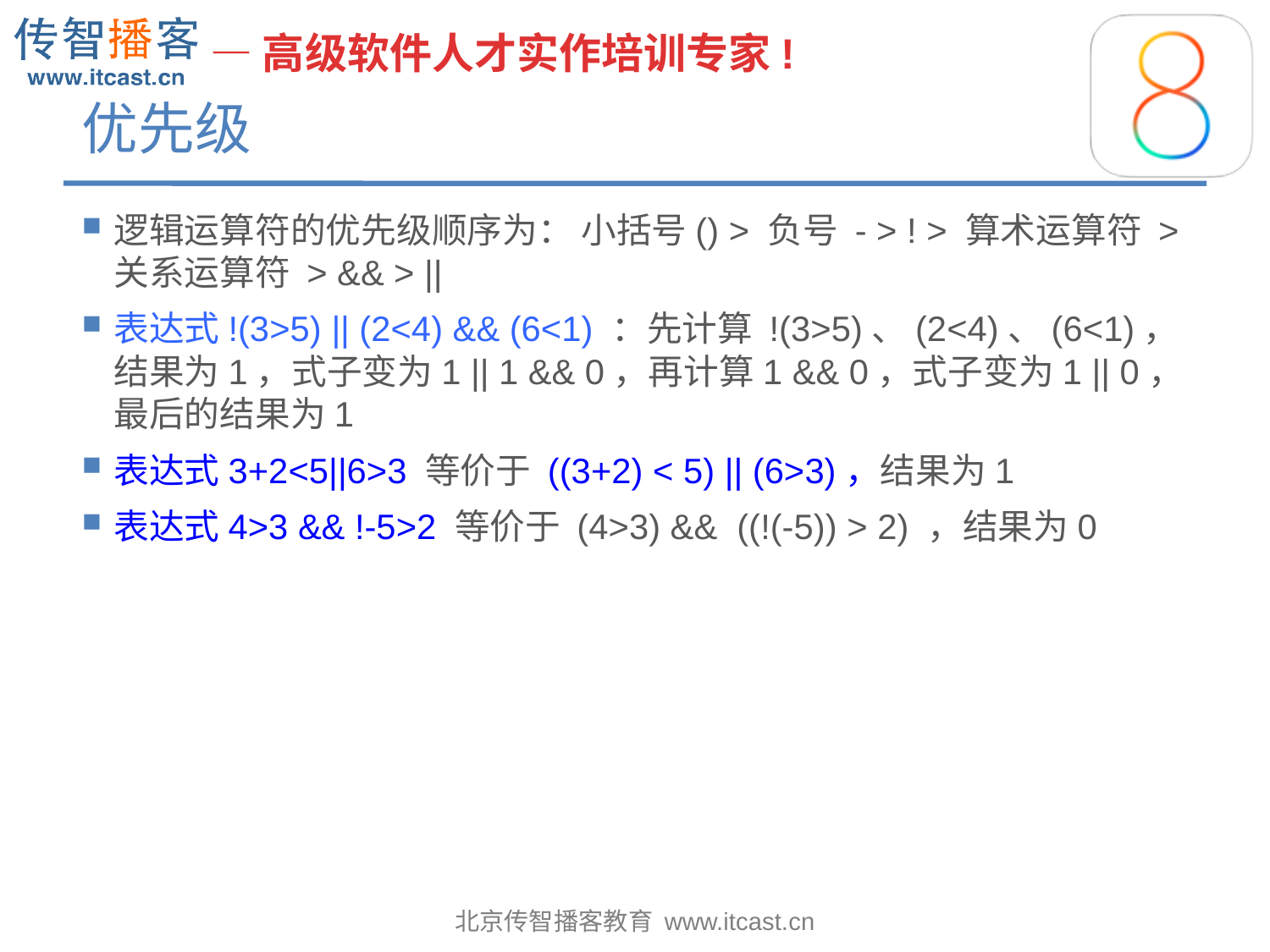

# 优先级
逻辑运算符的优先级顺序为： 小括号() > 负号 - > ! > 算术运算符 > 关系运算符 > && > ||
表达式!(3>5) || (2<4) && (6<1) ：先计算 !(3>5)、(2<4)、(6<1)，结果为1，式子变为1 || 1 && 0，再计算1 && 0，式子变为1 || 0，最后的结果为1
表达式3+2<5||6>3 等价于 ((3+2) < 5) || (6>3)，结果为1
表达式4>3 && !-5>2 等价于 (4>3) &&  ((!(-5)) > 2) ，结果为0